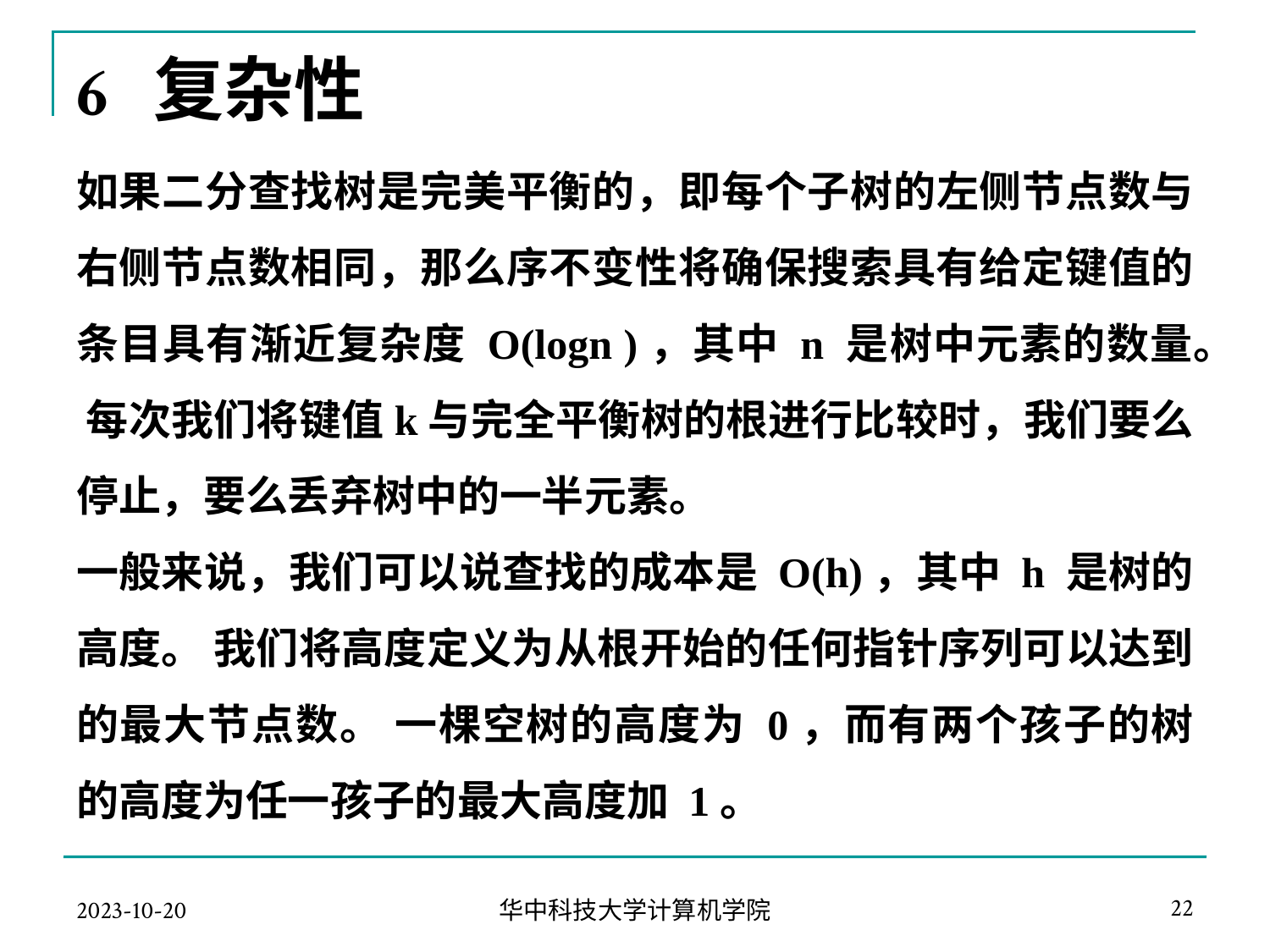

# 6  复杂性
如果二分查找树是完美平衡的，即每个子树的左侧节点数与右侧节点数相同，那么序不变性将确保搜索具有给定键值的条目具有渐近复杂度 O(logn )，其中 n 是树中元素的数量。 每次我们将键值k与完全平衡树的根进行比较时，我们要么停止，要么丢弃树中的一半元素。
一般来说，我们可以说查找的成本是 O(h)，其中 h 是树的高度。 我们将高度定义为从根开始的任何指针序列可以达到的最大节点数。 一棵空树的高度为 0，而有两个孩子的树的高度为任一孩子的最大高度加 1。
2023-10-20
22
华中科技大学计算机学院